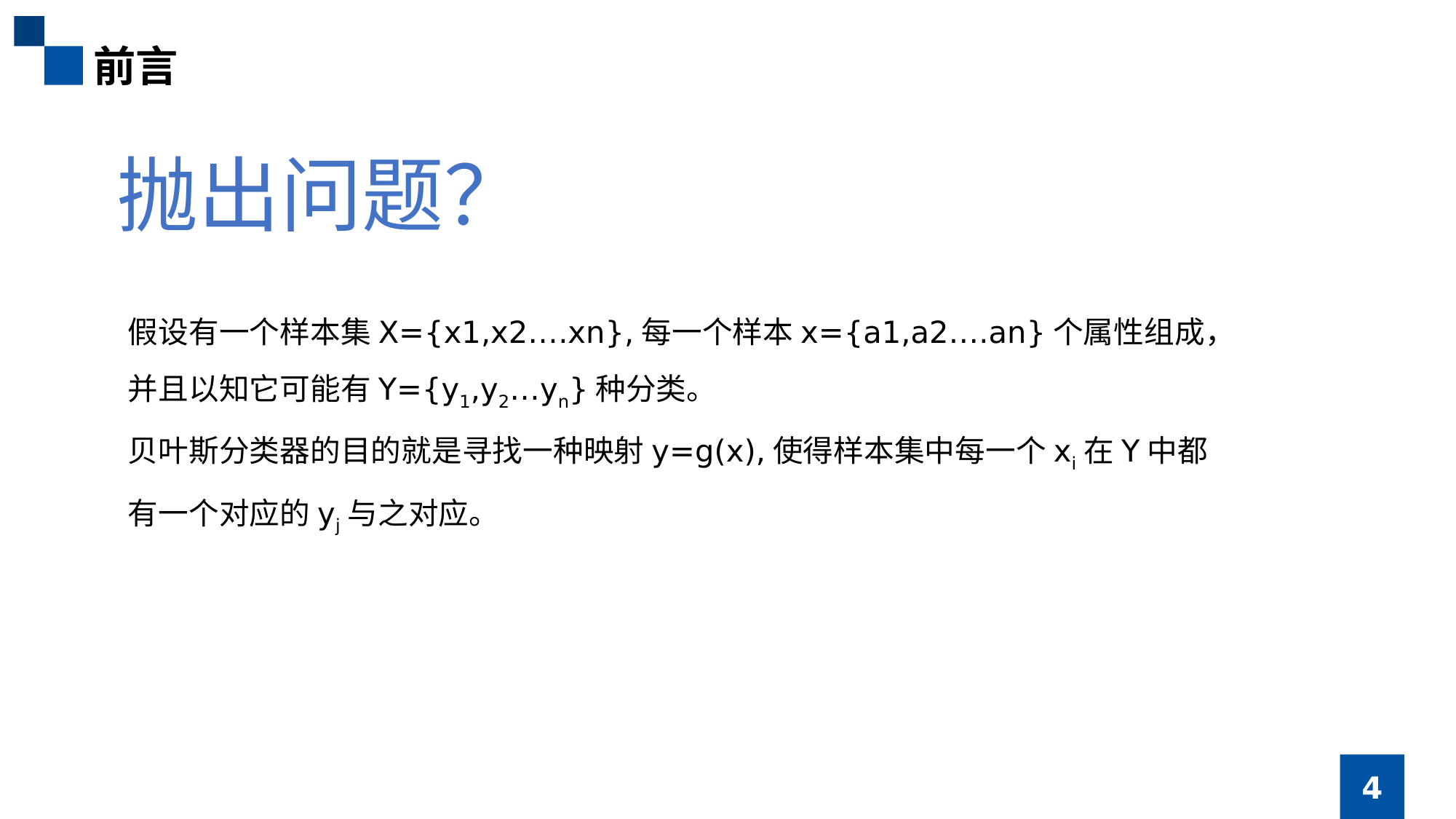

前言
抛出问题？
假设有一个样本集X={x1,x2….xn},每一个样本x={a1,a2….an}个属性组成，并且以知它可能有Y={y1,y2…yn}种分类。
贝叶斯分类器的目的就是寻找一种映射y=g(x),使得样本集中每一个xi在Y中都有一个对应的yj与之对应。
4